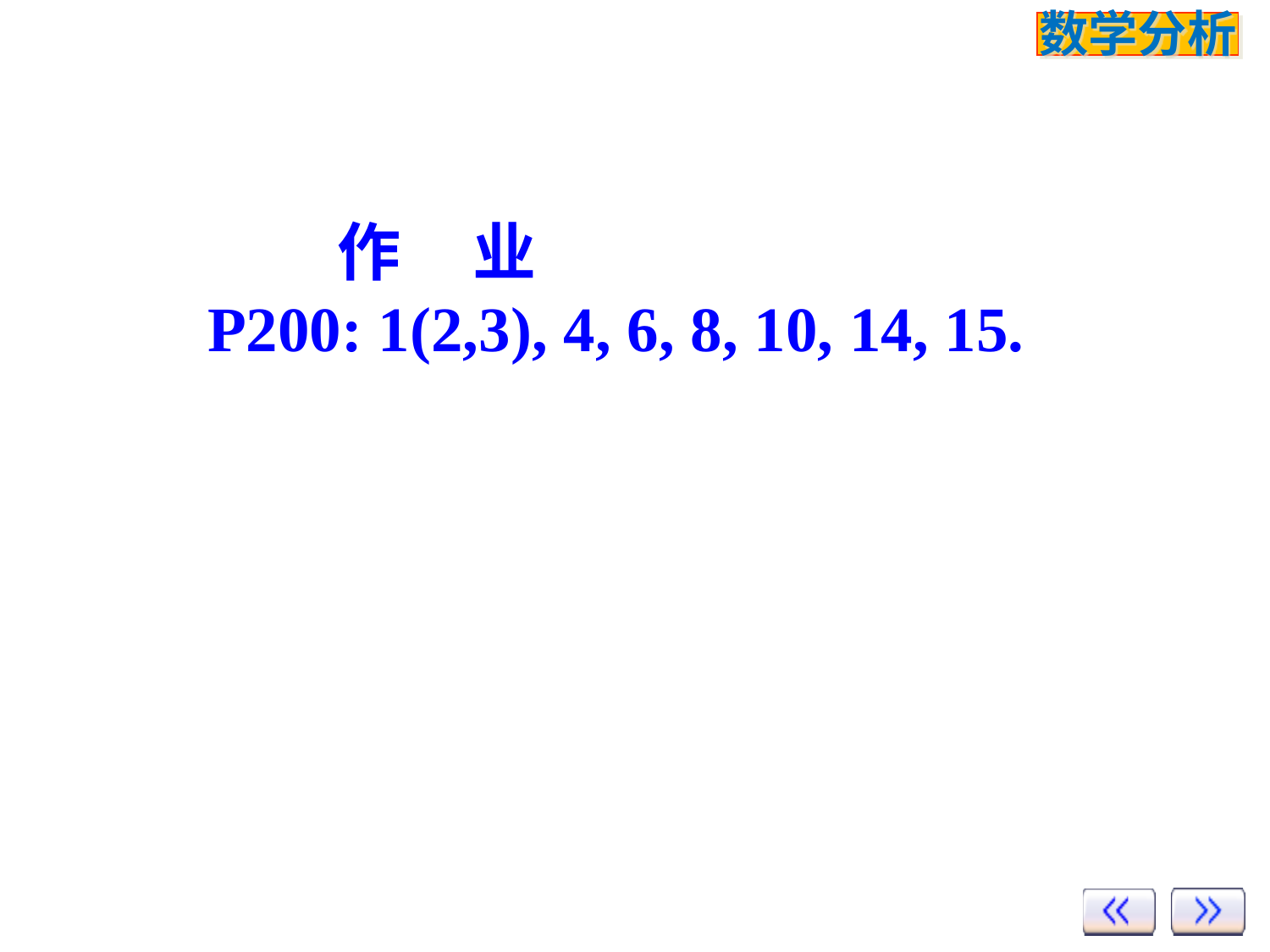

作     业
P200: 1(2,3), 4, 6, 8, 10, 14, 15.